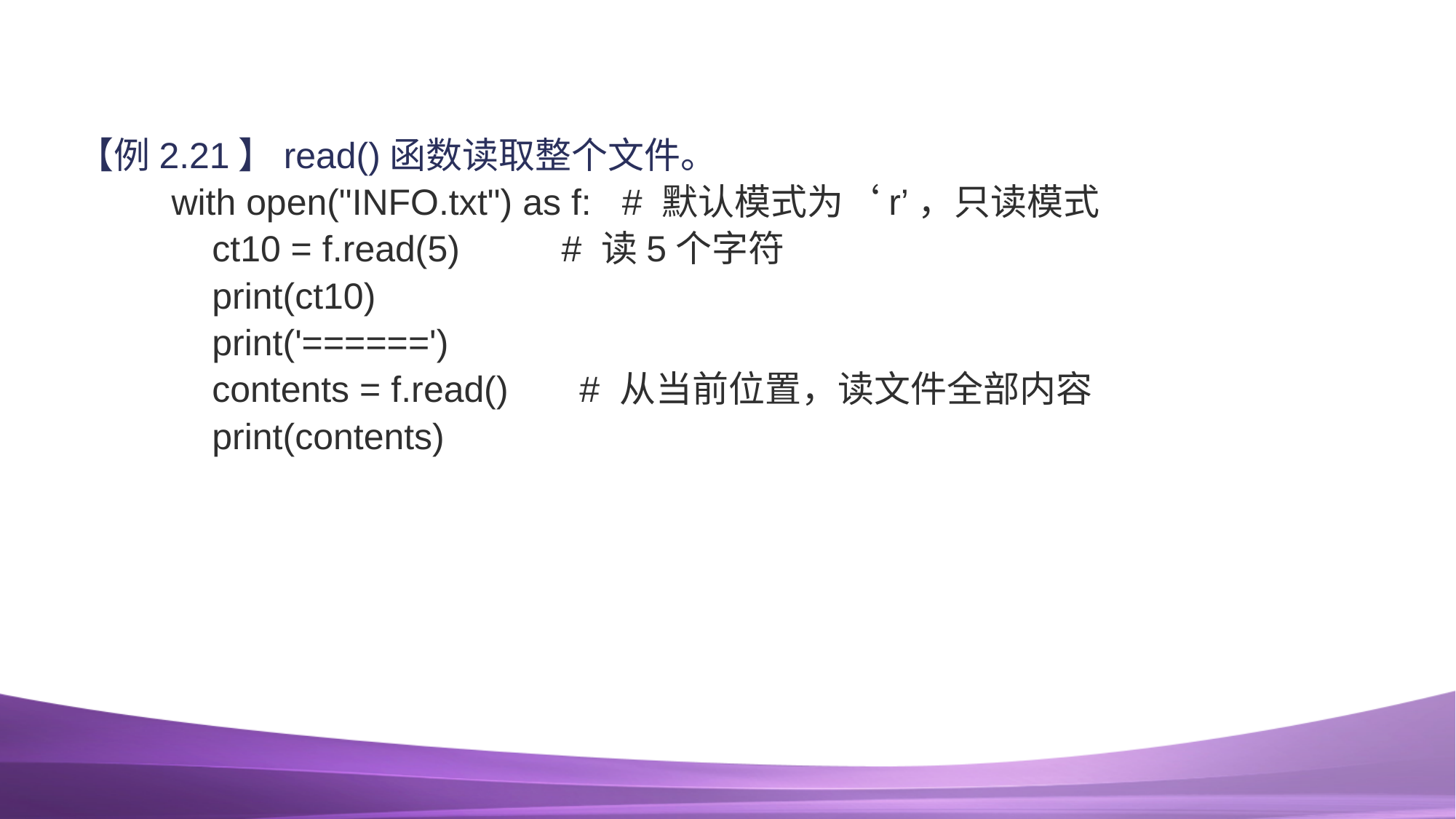

#
【例2.21】read()函数读取整个文件。
with open("INFO.txt") as f:   # 默认模式为‘r’，只读模式
    ct10 = f.read(5)          # 读5个字符
    print(ct10)
    print('======')
    contents = f.read()       # 从当前位置，读文件全部内容
    print(contents)